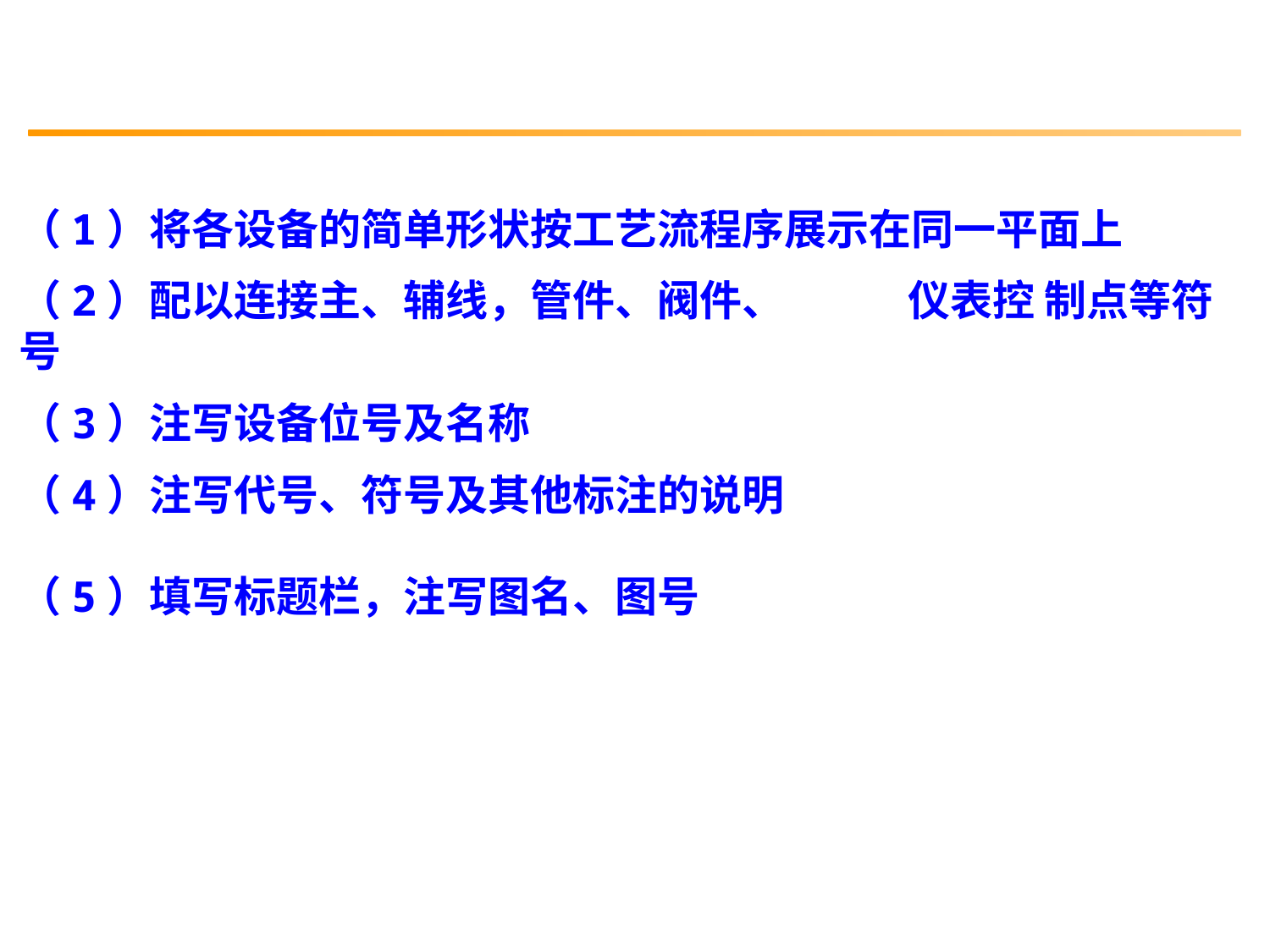

（1）将各设备的简单形状按工艺流程序展示在同一平面上
（2）配以连接主、辅线，管件、阀件、	仪表控 制点等符号
（3）注写设备位号及名称
（4）注写代号、符号及其他标注的说明

（5）填写标题栏，注写图名、图号